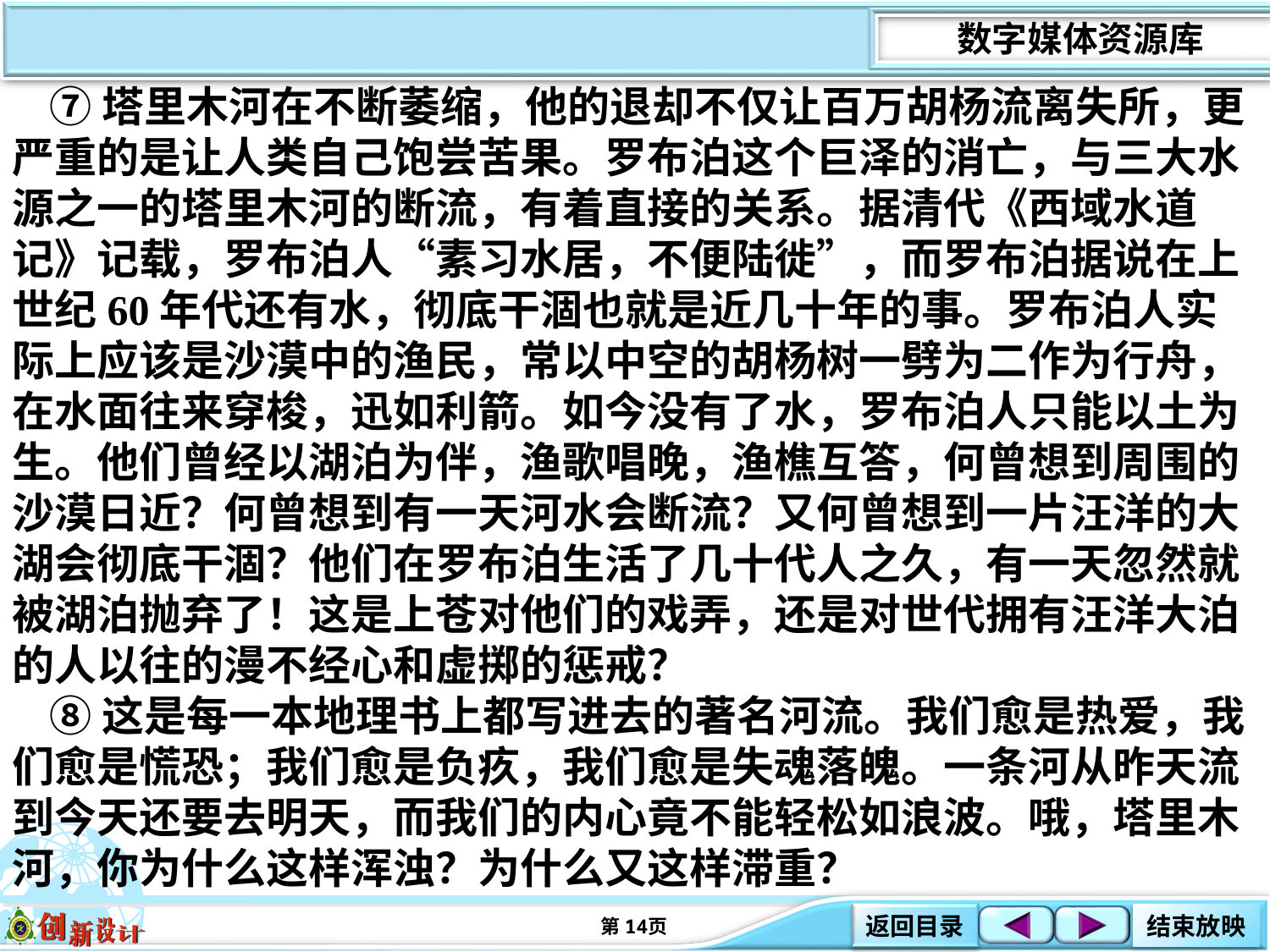

⑦塔里木河在不断萎缩，他的退却不仅让百万胡杨流离失所，更严重的是让人类自己饱尝苦果。罗布泊这个巨泽的消亡，与三大水源之一的塔里木河的断流，有着直接的关系。据清代《西域水道记》记载，罗布泊人“素习水居，不便陆徙”，而罗布泊据说在上世纪60年代还有水，彻底干涸也就是近几十年的事。罗布泊人实际上应该是沙漠中的渔民，常以中空的胡杨树一劈为二作为行舟，在水面往来穿梭，迅如利箭。如今没有了水，罗布泊人只能以土为生。他们曾经以湖泊为伴，渔歌唱晚，渔樵互答，何曾想到周围的沙漠日近？何曾想到有一天河水会断流？又何曾想到一片汪洋的大湖会彻底干涸？他们在罗布泊生活了几十代人之久，有一天忽然就被湖泊抛弃了！这是上苍对他们的戏弄，还是对世代拥有汪洋大泊的人以往的漫不经心和虚掷的惩戒？
⑧这是每一本地理书上都写进去的著名河流。我们愈是热爱，我们愈是慌恐；我们愈是负疚，我们愈是失魂落魄。一条河从昨天流到今天还要去明天，而我们的内心竟不能轻松如浪波。哦，塔里木河，你为什么这样浑浊？为什么又这样滞重？